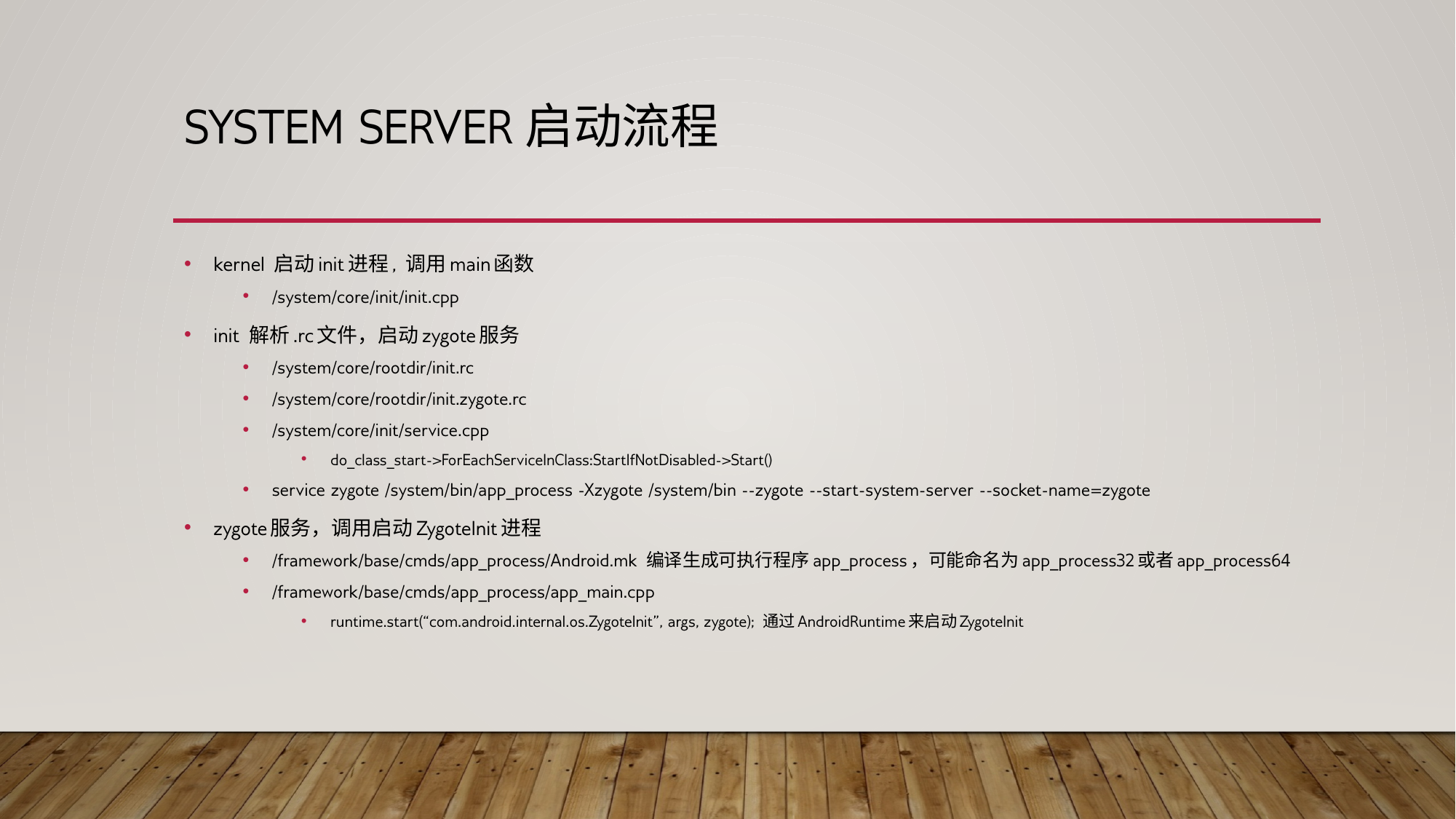

# System server启动流程
kernel 启动init进程, 调用main函数
/system/core/init/init.cpp
init 解析.rc文件，启动zygote服务
/system/core/rootdir/init.rc
/system/core/rootdir/init.zygote.rc
/system/core/init/service.cpp
do_class_start->ForEachServiceInClass:StartIfNotDisabled->Start()
service zygote /system/bin/app_process -Xzygote /system/bin --zygote --start-system-server --socket-name=zygote
zygote服务，调用启动ZygoteInit进程
/framework/base/cmds/app_process/Android.mk 编译生成可执行程序app_process，可能命名为app_process32或者app_process64
/framework/base/cmds/app_process/app_main.cpp
runtime.start(“com.android.internal.os.ZygoteInit”, args, zygote); 通过AndroidRuntime来启动ZygoteInit